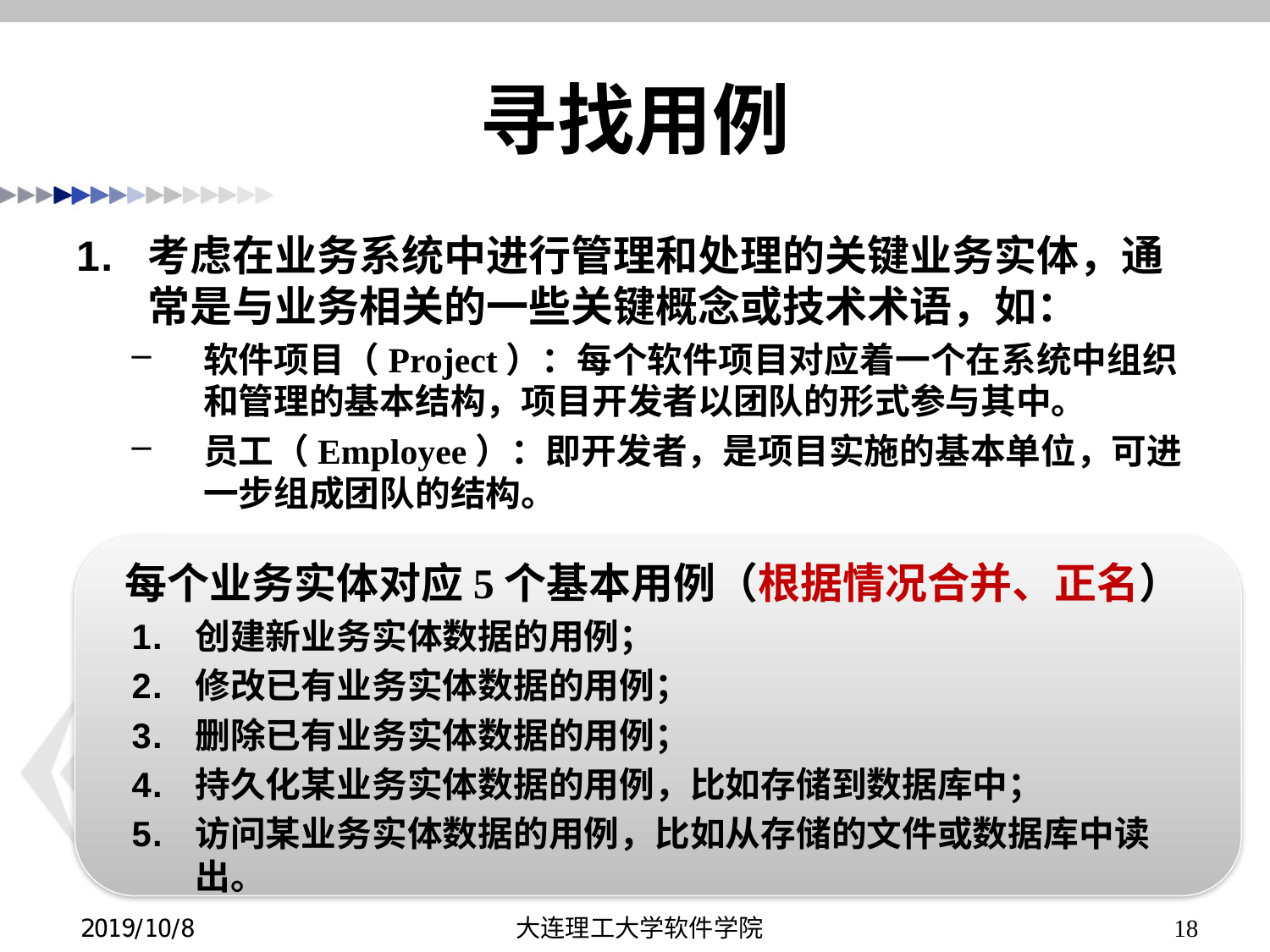

# 寻找用例
考虑在业务系统中进行管理和处理的关键业务实体，通常是与业务相关的一些关键概念或技术术语，如：
软件项目（Project）：每个软件项目对应着一个在系统中组织和管理的基本结构，项目开发者以团队的形式参与其中。
员工（Employee）：即开发者，是项目实施的基本单位，可进一步组成团队的结构。

    每个业务实体对应5个基本用例（根据情况合并、正名）
创建新业务实体数据的用例；
修改已有业务实体数据的用例；
删除已有业务实体数据的用例；
持久化某业务实体数据的用例，比如存储到数据库中；
访问某业务实体数据的用例，比如从存储的文件或数据库中读出。

2019/10/8
大连理工大学软件学院
18